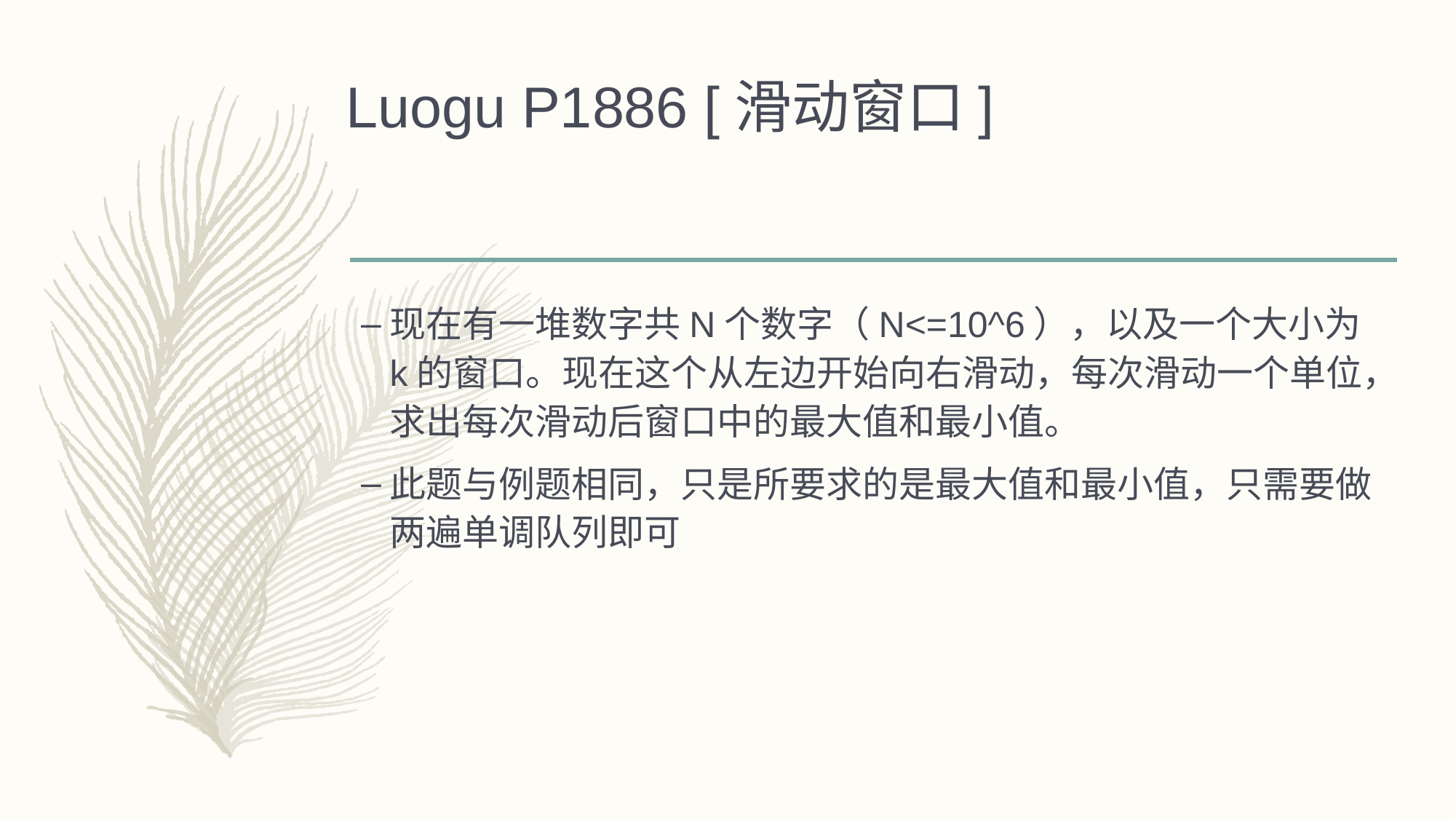

# Luogu P1886 [滑动窗口]
现在有一堆数字共N个数字（N<=10^6），以及一个大小为k的窗口。现在这个从左边开始向右滑动，每次滑动一个单位，求出每次滑动后窗口中的最大值和最小值。
此题与例题相同，只是所要求的是最大值和最小值，只需要做两遍单调队列即可